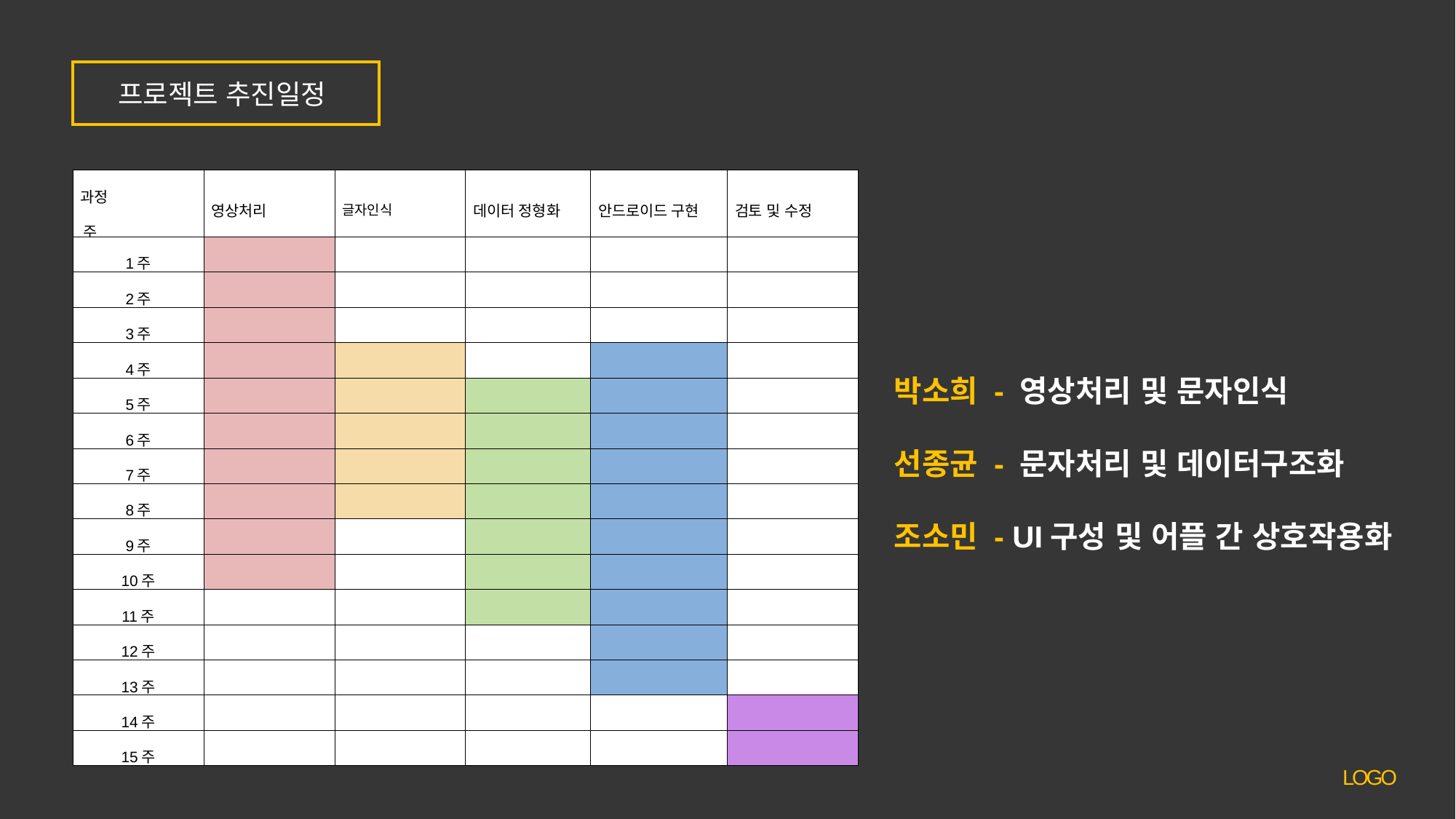

프로젝트 추진일정
| 과정 주 | 영상처리 | 글자인식 | 데이터 정형화 | 안드로이드 구현 | 검토 및 수정 |
| --- | --- | --- | --- | --- | --- |
| 1주 |  |  |  |  |  |
| 2주 |  |  |  |  |  |
| 3주 |  |  |  |  |  |
| 4주 |  |  |  |  |  |
| 5주 |  |  |  |  |  |
| 6주 |  |  |  |  |  |
| 7주 |  |  |  |  |  |
| 8주 |  |  |  |  |  |
| 9주 |  |  |  |  |  |
| 10주 |  |  |  |  |  |
| 11주 |  |  |  |  |  |
| 12주 |  |  |  |  |  |
| 13주 |  |  |  |  |  |
| 14주 |  |  |  |  |  |
| 15주 |  |  |  |  |  |

박소희 - 영상처리 및 문자인식

선종균 - 문자처리 및 데이터구조화

조소민 - UI구성 및 어플 간 상호작용화
PROJECT LOGO